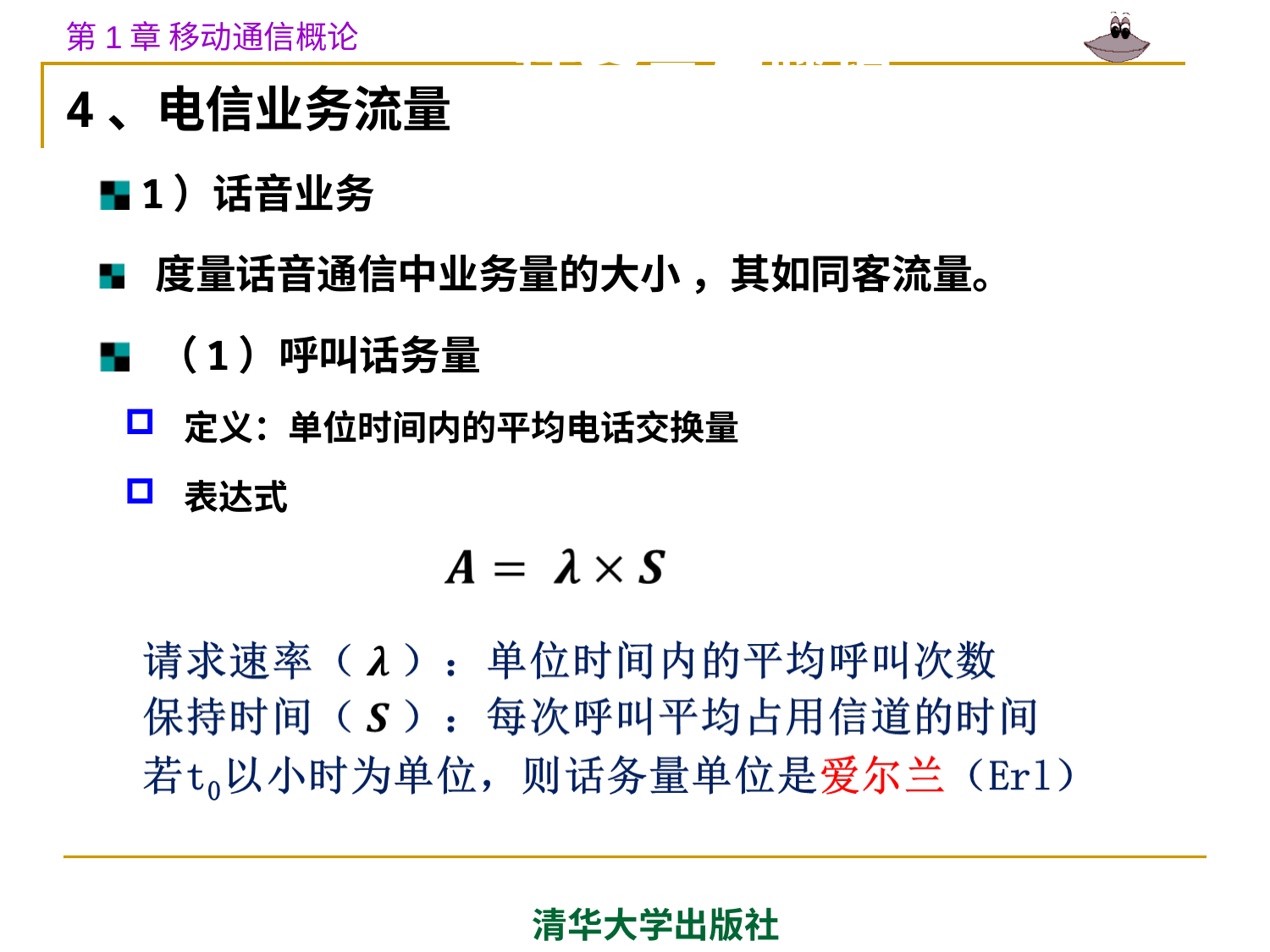

# 二、话务量与呼损
4、电信业务流量
1）话音业务
 度量话音通信中业务量的大小 ，其如同客流量。
 （1）呼叫话务量
定义：单位时间内的平均电话交换量
表达式